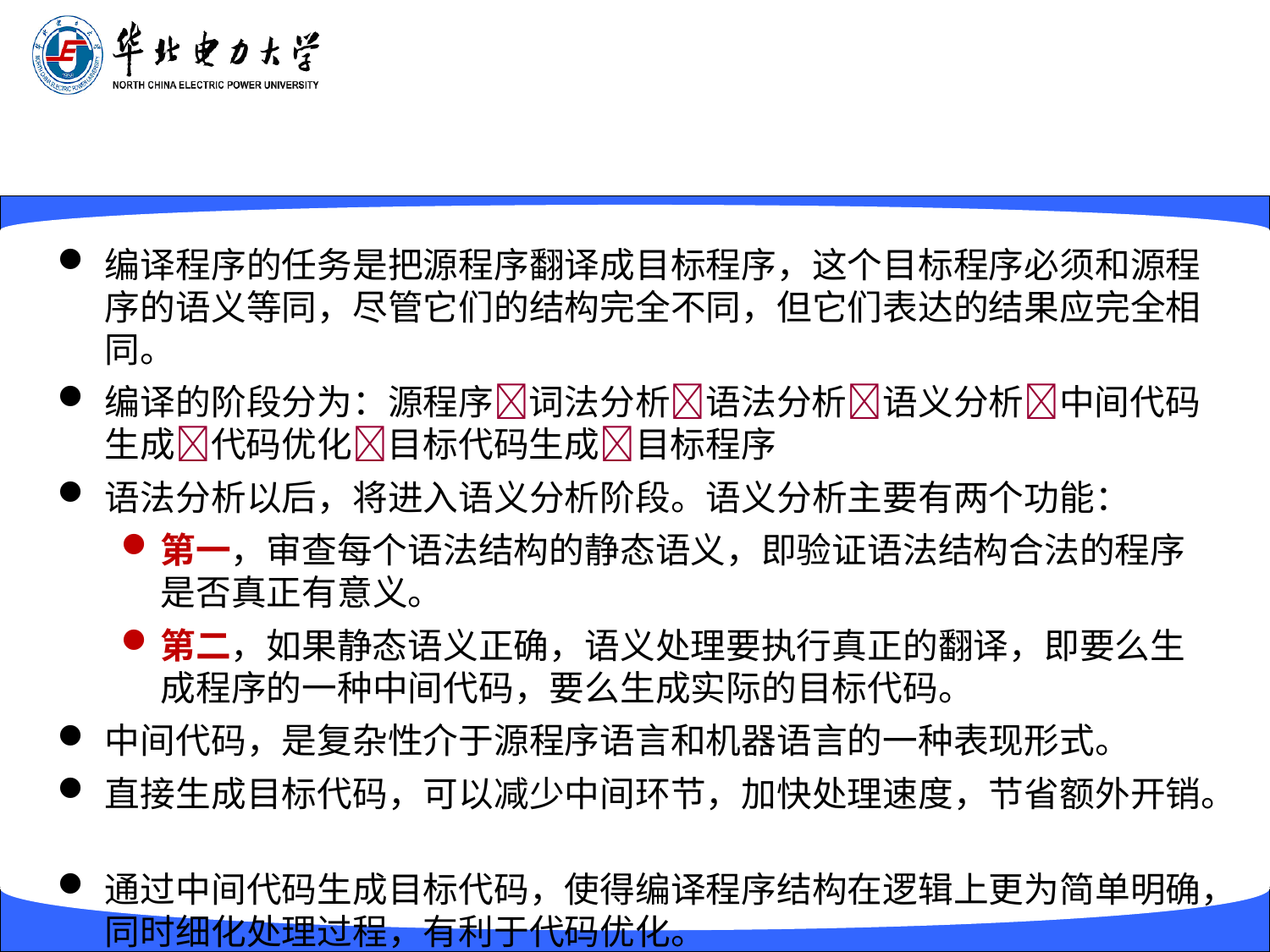

编译程序的任务是把源程序翻译成目标程序，这个目标程序必须和源程序的语义等同，尽管它们的结构完全不同，但它们表达的结果应完全相同。
编译的阶段分为：源程序→词法分析→语法分析→语义分析→中间代码生成→代码优化→目标代码生成→目标程序
语法分析以后，将进入语义分析阶段。语义分析主要有两个功能：
第一，审查每个语法结构的静态语义，即验证语法结构合法的程序是否真正有意义。
第二，如果静态语义正确，语义处理要执行真正的翻译，即要么生成程序的一种中间代码，要么生成实际的目标代码。
中间代码，是复杂性介于源程序语言和机器语言的一种表现形式。
直接生成目标代码，可以减少中间环节，加快处理速度，节省额外开销。
通过中间代码生成目标代码，使得编译程序结构在逻辑上更为简单明确，同时细化处理过程，有利于代码优化。